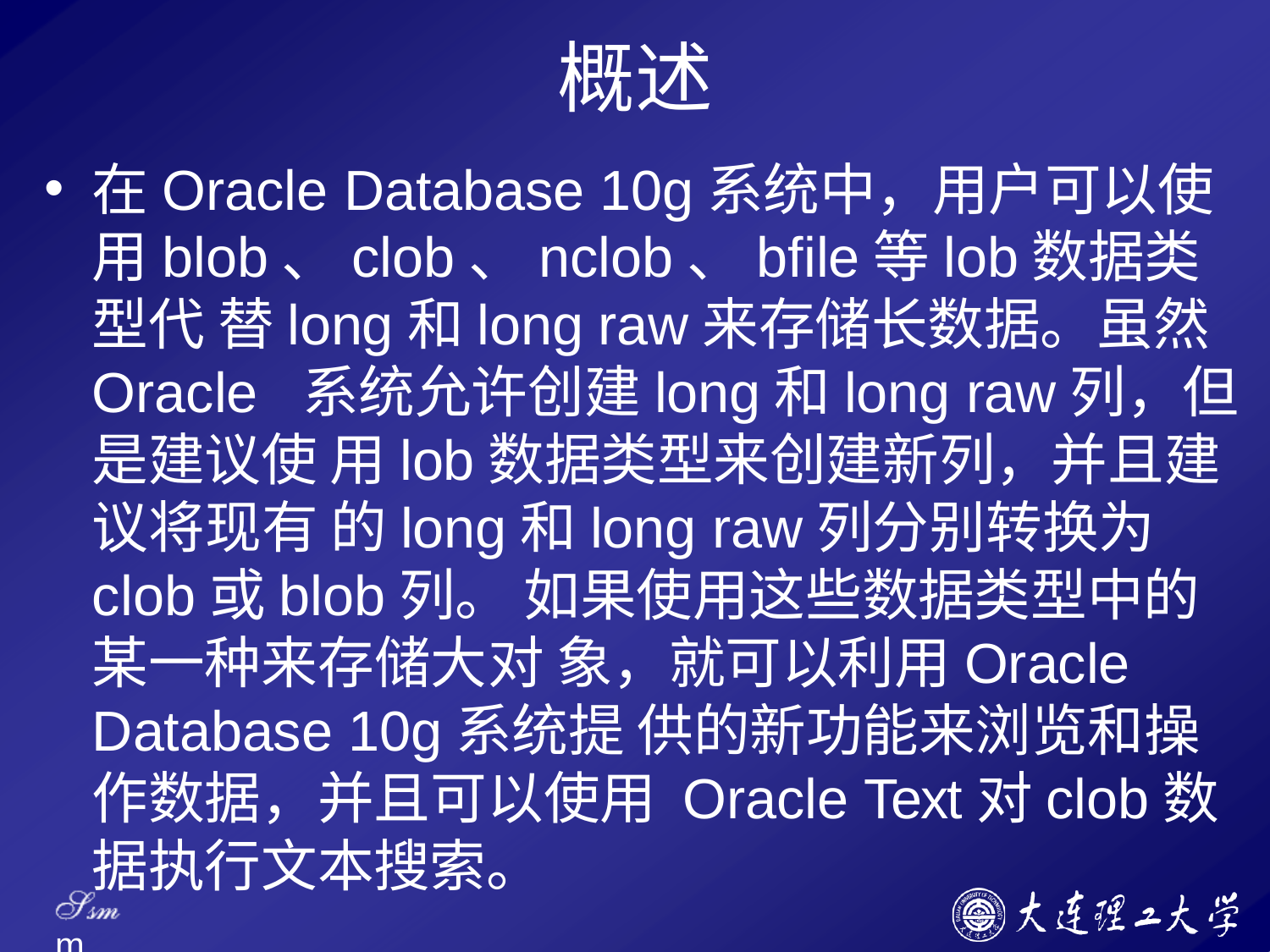

# 概述
在Oracle Database 10g系统中，用户可以使 用blob、clob、nclob、bfile等lob数据类型代 替long和long raw来存储长数据。虽然Oracle  系统允许创建long和long raw列，但是建议使 用lob数据类型来创建新列，并且建议将现有 的long和long raw列分别转换为clob或blob列。 如果使用这些数据类型中的某一种来存储大对 象，就可以利用Oracle Database 10g系统提 供的新功能来浏览和操作数据，并且可以使用 Oracle Text对clob数据执行文本搜索。

Ssm